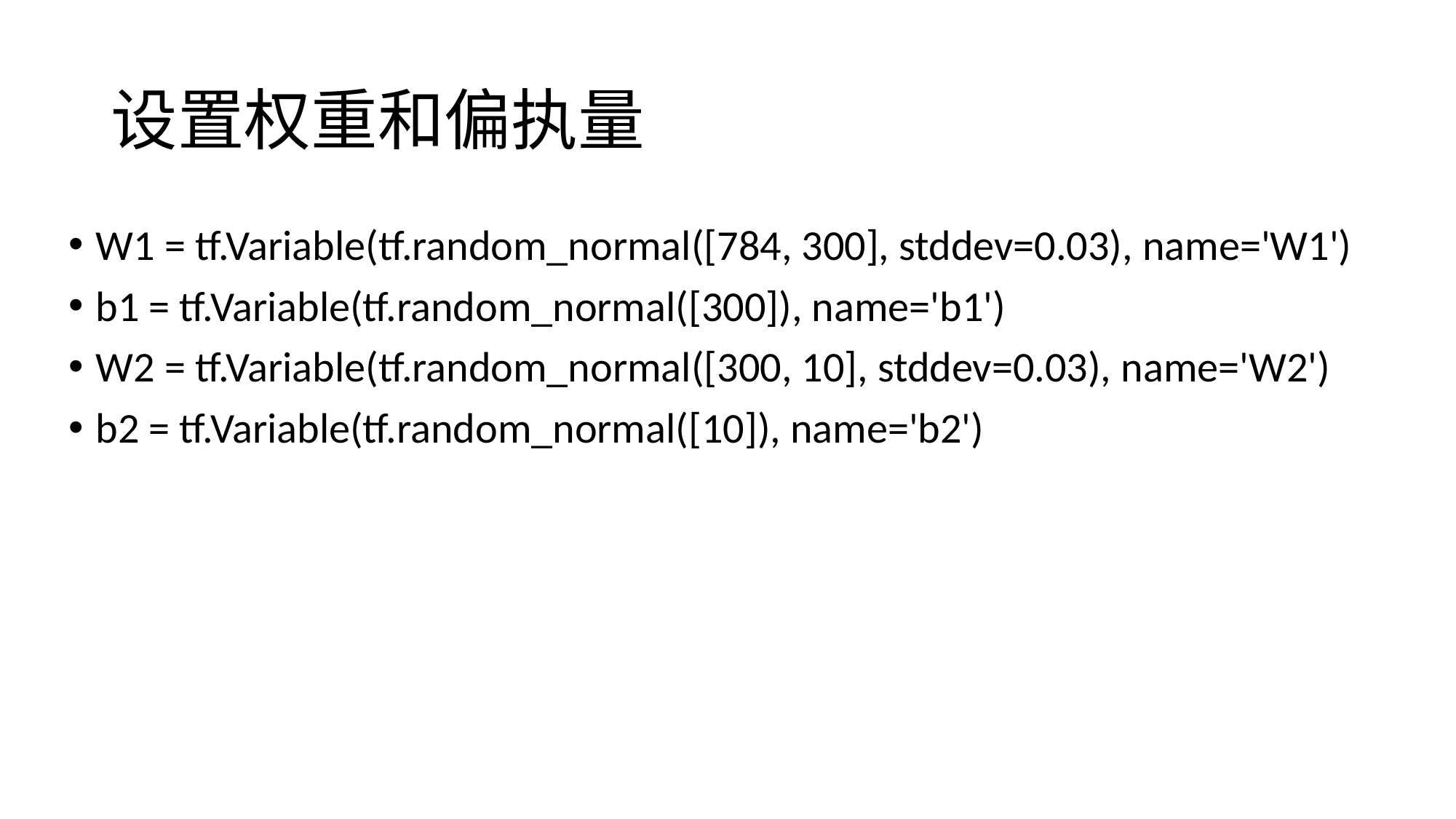

# 设置权重和偏执量
W1 = tf.Variable(tf.random_normal([784, 300], stddev=0.03), name='W1')
b1 = tf.Variable(tf.random_normal([300]), name='b1')
W2 = tf.Variable(tf.random_normal([300, 10], stddev=0.03), name='W2')
b2 = tf.Variable(tf.random_normal([10]), name='b2')